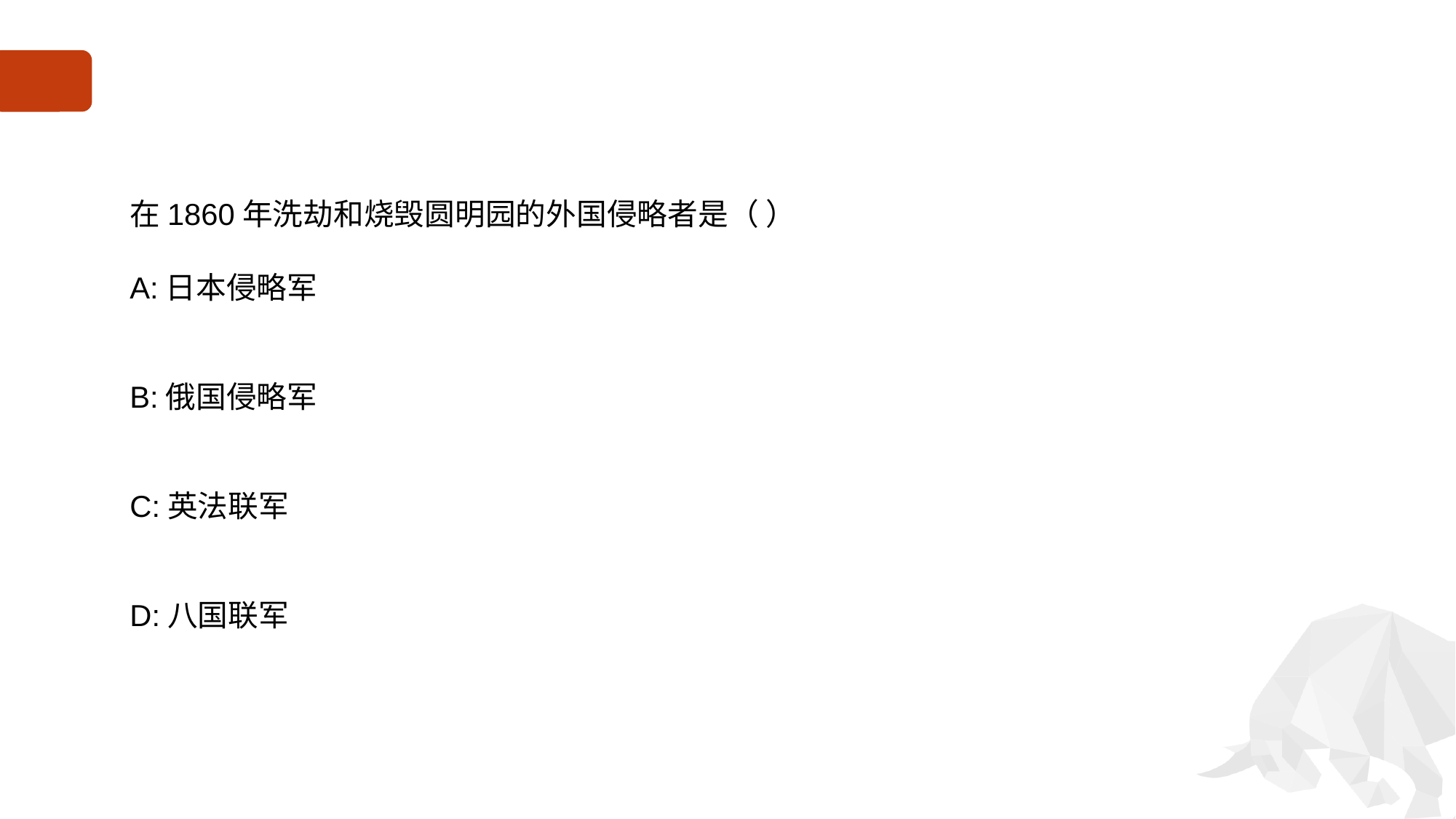

#
在1860年洗劫和烧毁圆明园的外国侵略者是（ ）

A:日本侵略军

B:俄国侵略军

C:英法联军

D:八国联军